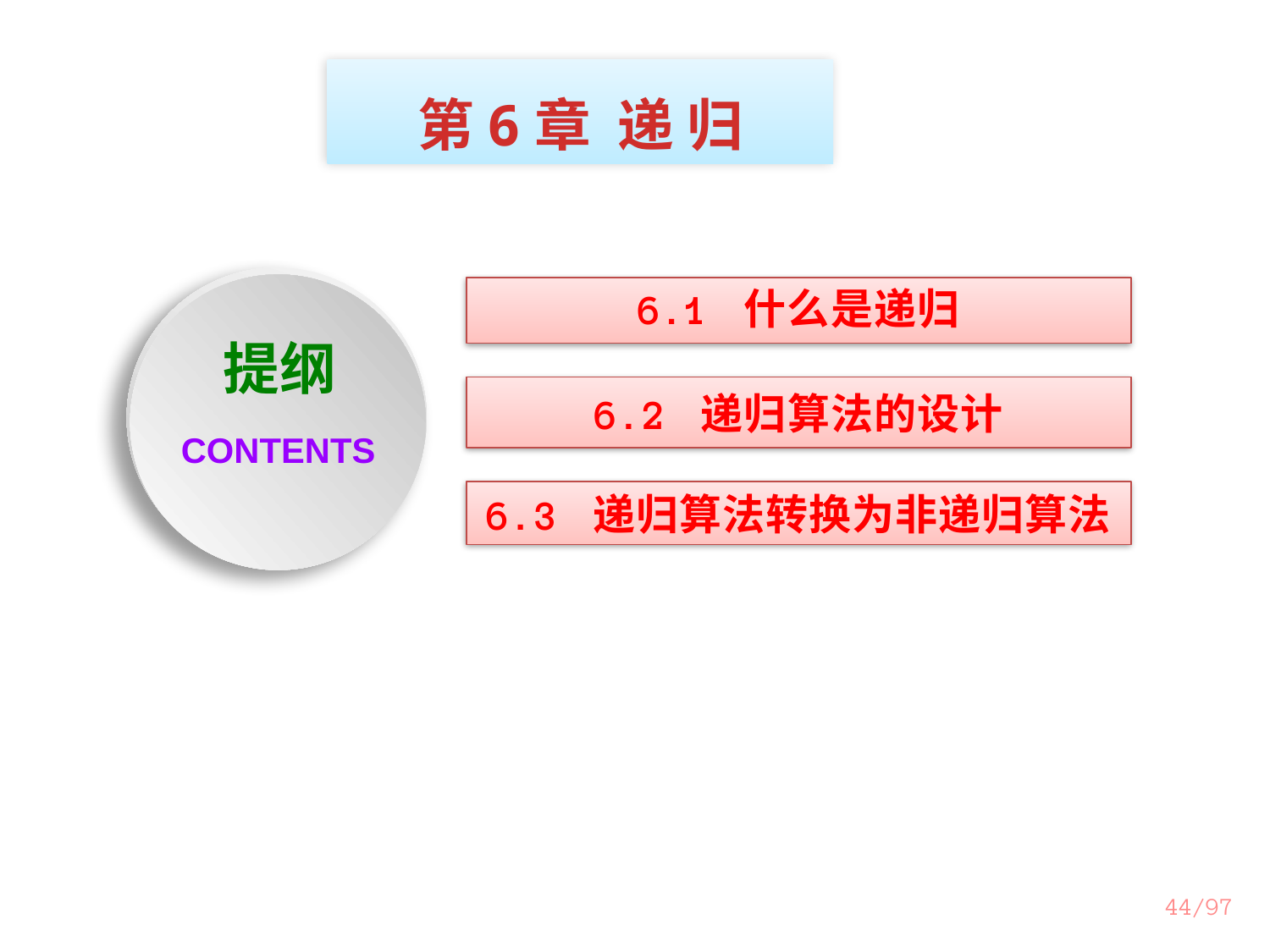

第6章  递 归

6.1 什么是递归
提纲
6.2 递归算法的设计
CONTENTS
6.3 递归算法转换为非递归算法
44/97